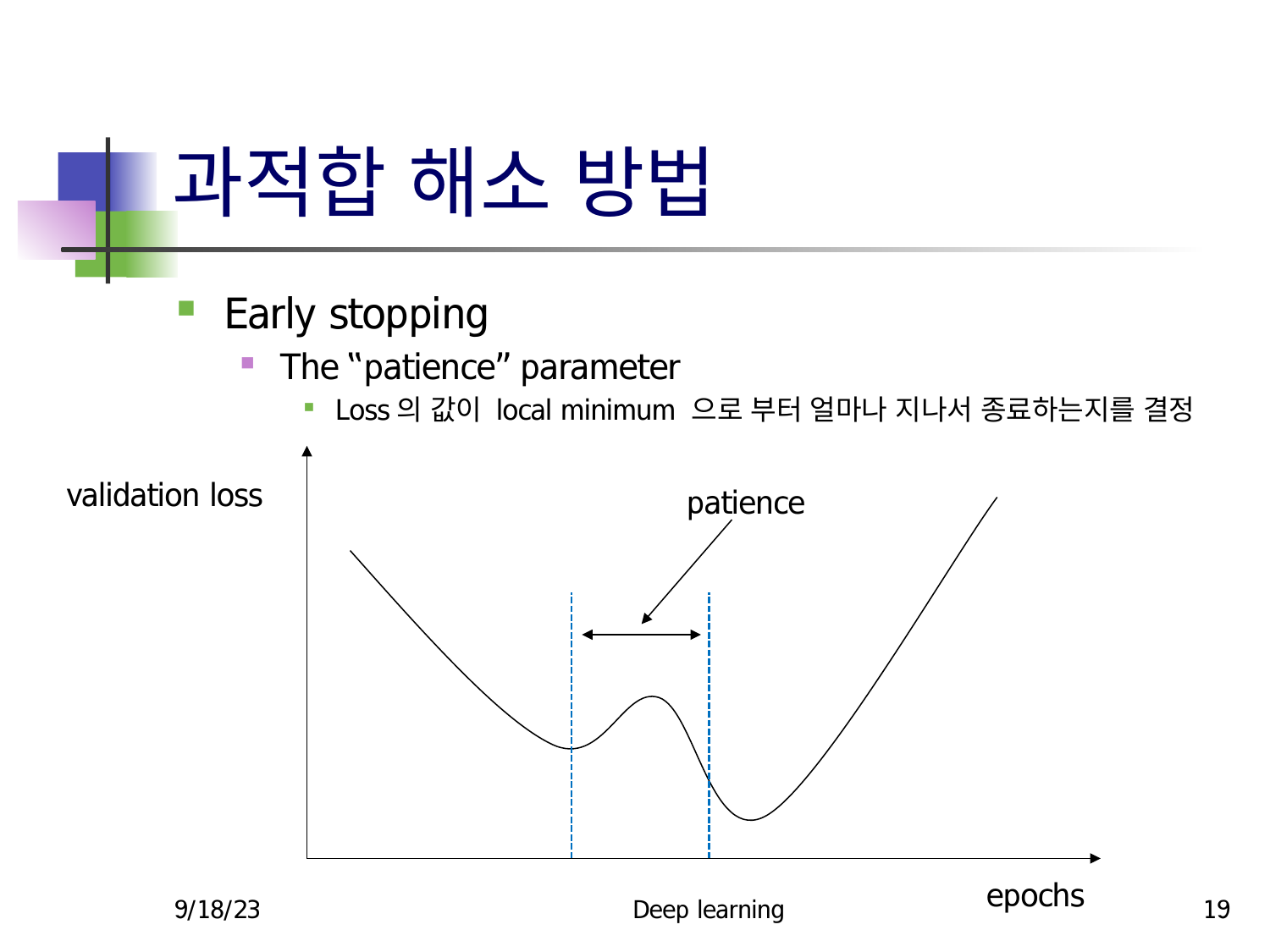

# 과적합 해소 방법
Early stopping
The “patience” parameter
Loss의 값이 local minimum 으로 부터 얼마나 지나서 종료하는지를 결정
validation loss
patience

9/18/23
Deep learning
19
epochs